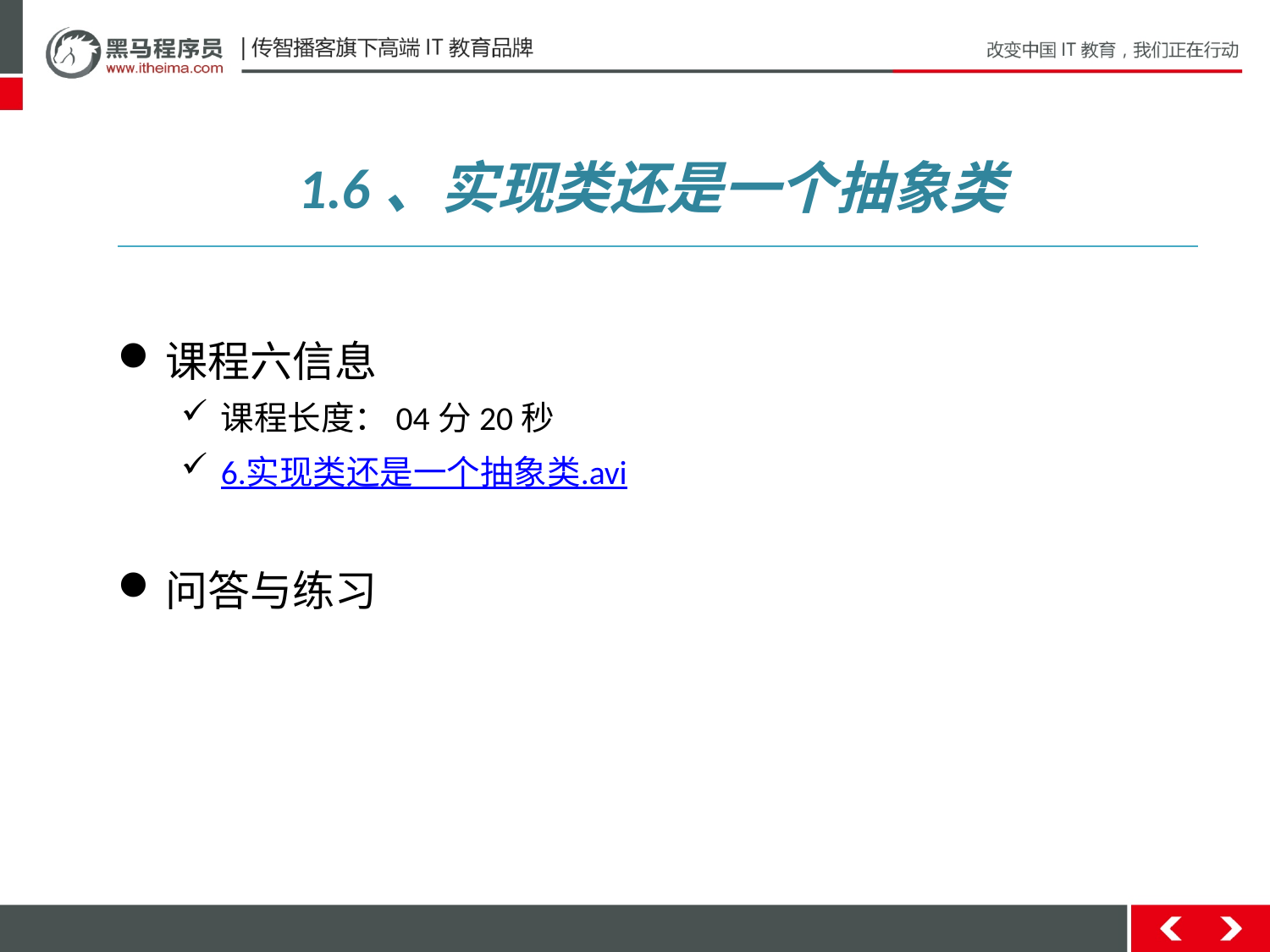

1.6、实现类还是一个抽象类

课程六信息
课程长度：04分20秒
6.实现类还是一个抽象类.avi

问答与练习